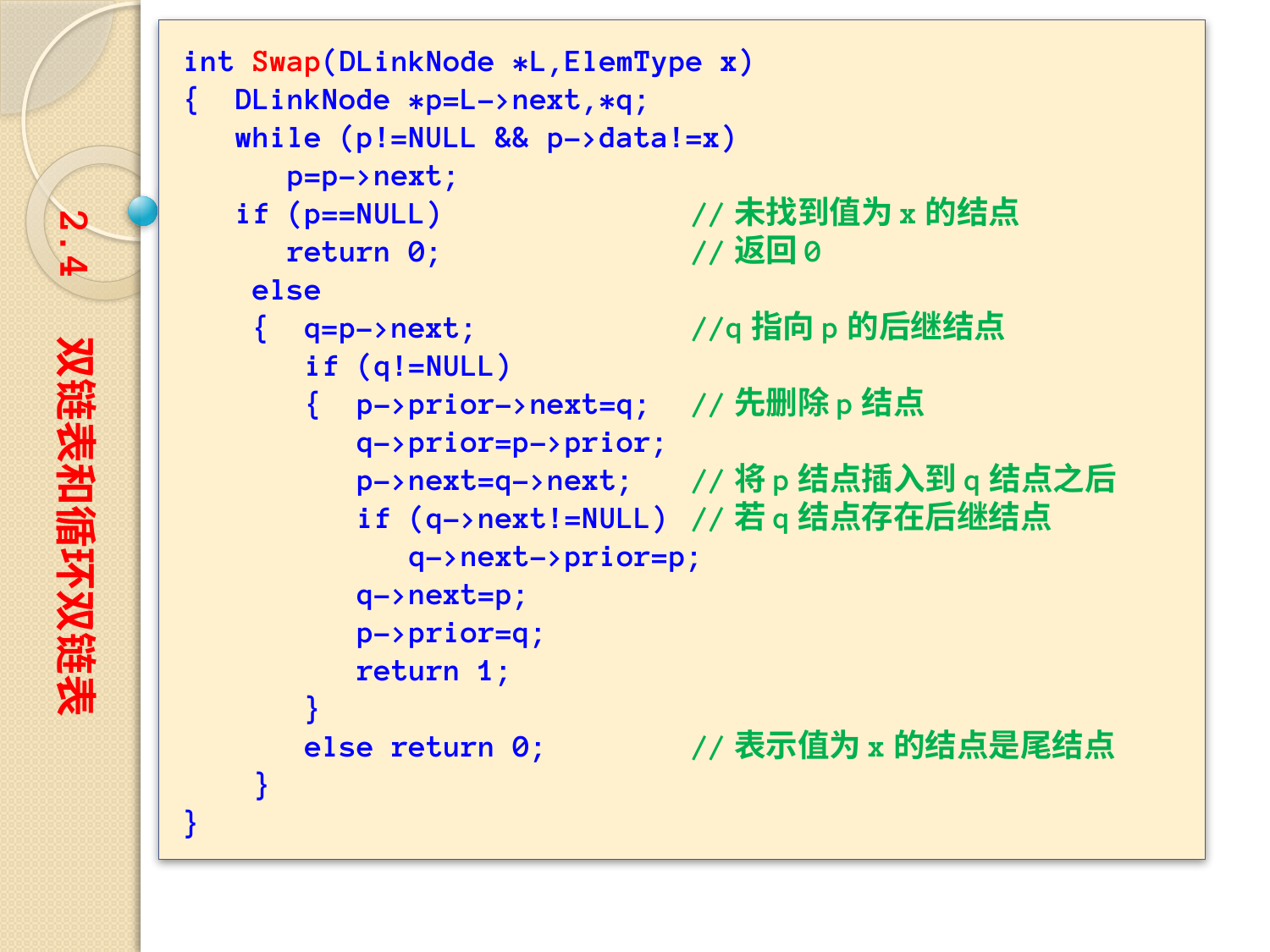

int Swap(DLinkNode *L,ElemType x)
{  DLinkNode *p=L->next,*q;
   while (p!=NULL && p->data!=x)
      p=p->next;
   if (p==NULL)		//未找到值为x的结点
      return 0;		//返回0
    else
    {  q=p->next;		//q指向p的后继结点
       if (q!=NULL)
       {  p->prior->next=q;	//先删除p结点
          q->prior=p->prior;
          p->next=q->next;	//将p结点插入到q结点之后
          if (q->next!=NULL)	//若q结点存在后继结点
             q->next->prior=p;
          q->next=p;
          p->prior=q;
          return 1;
       }
       else return 0;		//表示值为x的结点是尾结点
　　}
}
2.4  双链表和循环双链表